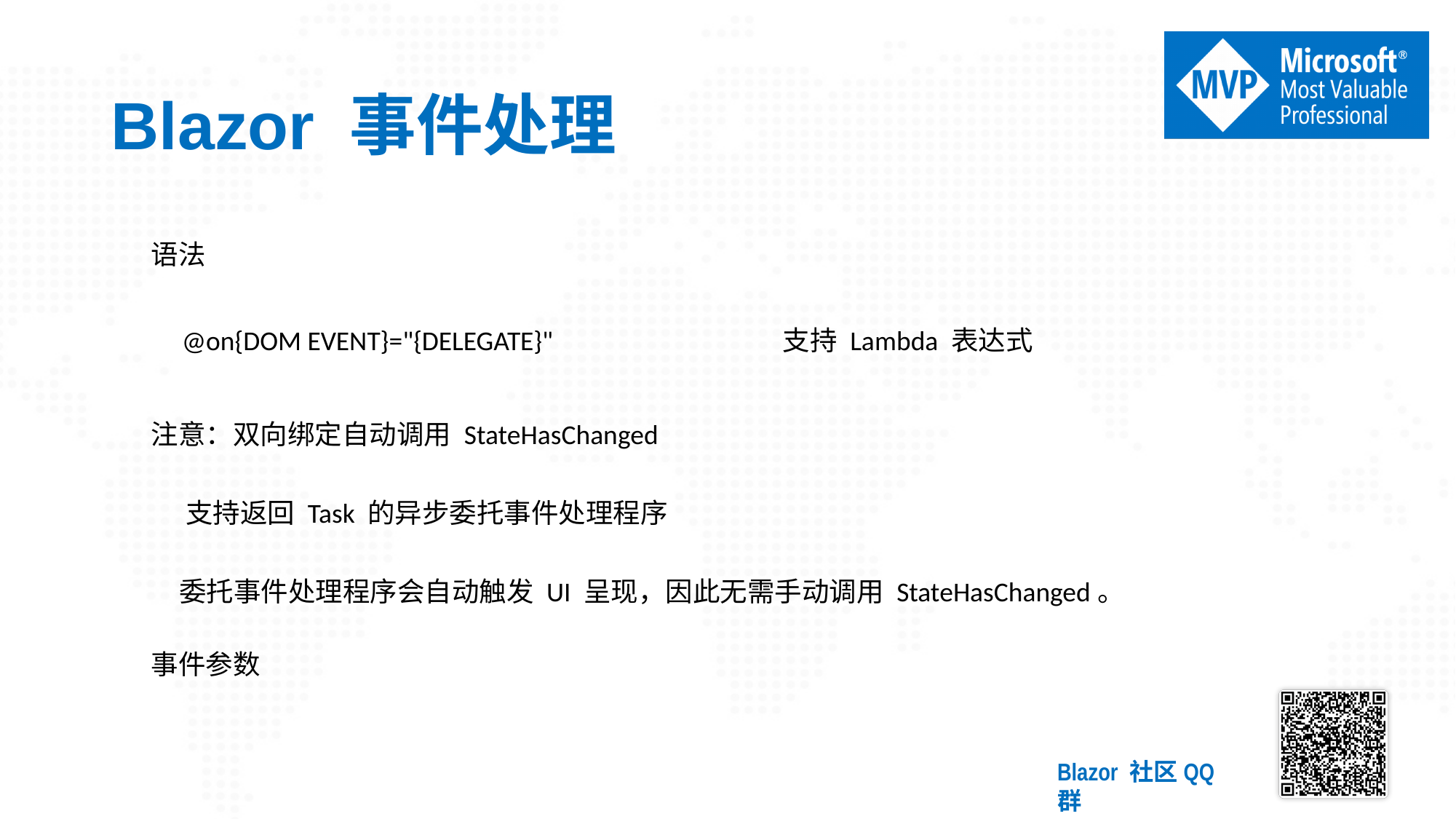

# Blazor 事件处理
语法
@on{DOM EVENT}="{DELEGATE}"                                    支持 Lambda 表达式
注意：双向绑定自动调用 StateHasChanged
支持返回 Task 的异步委托事件处理程序
委托事件处理程序会自动触发 UI 呈现，因此无需手动调用 StateHasChanged。
事件参数